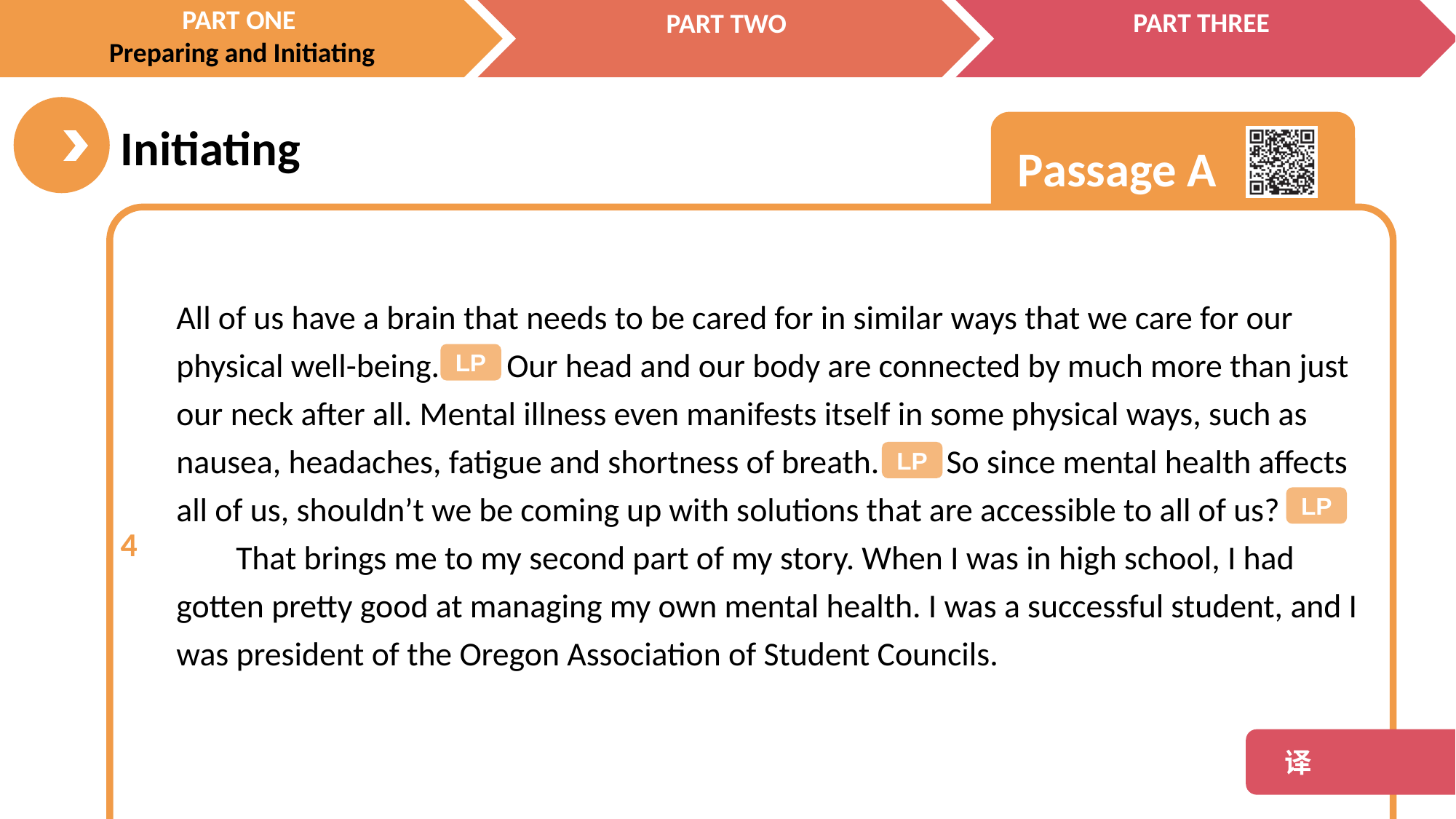

4

All of us have a brain that needs to be cared for in similar ways that we care for our physical well-being.         Our head and our body are connected by much more than just our neck after all. Mental illness even manifests itself in some physical ways, such as nausea, headaches, fatigue and shortness of breath.         So since mental health affects all of us, shouldn’t we be coming up with solutions that are accessible to all of us?
        That brings me to my second part of my story. When I was in high school, I had gotten pretty good at managing my own mental health. I was a successful student, and I was president of the Oregon Association of Student Councils.
LP
LP
LP
   译